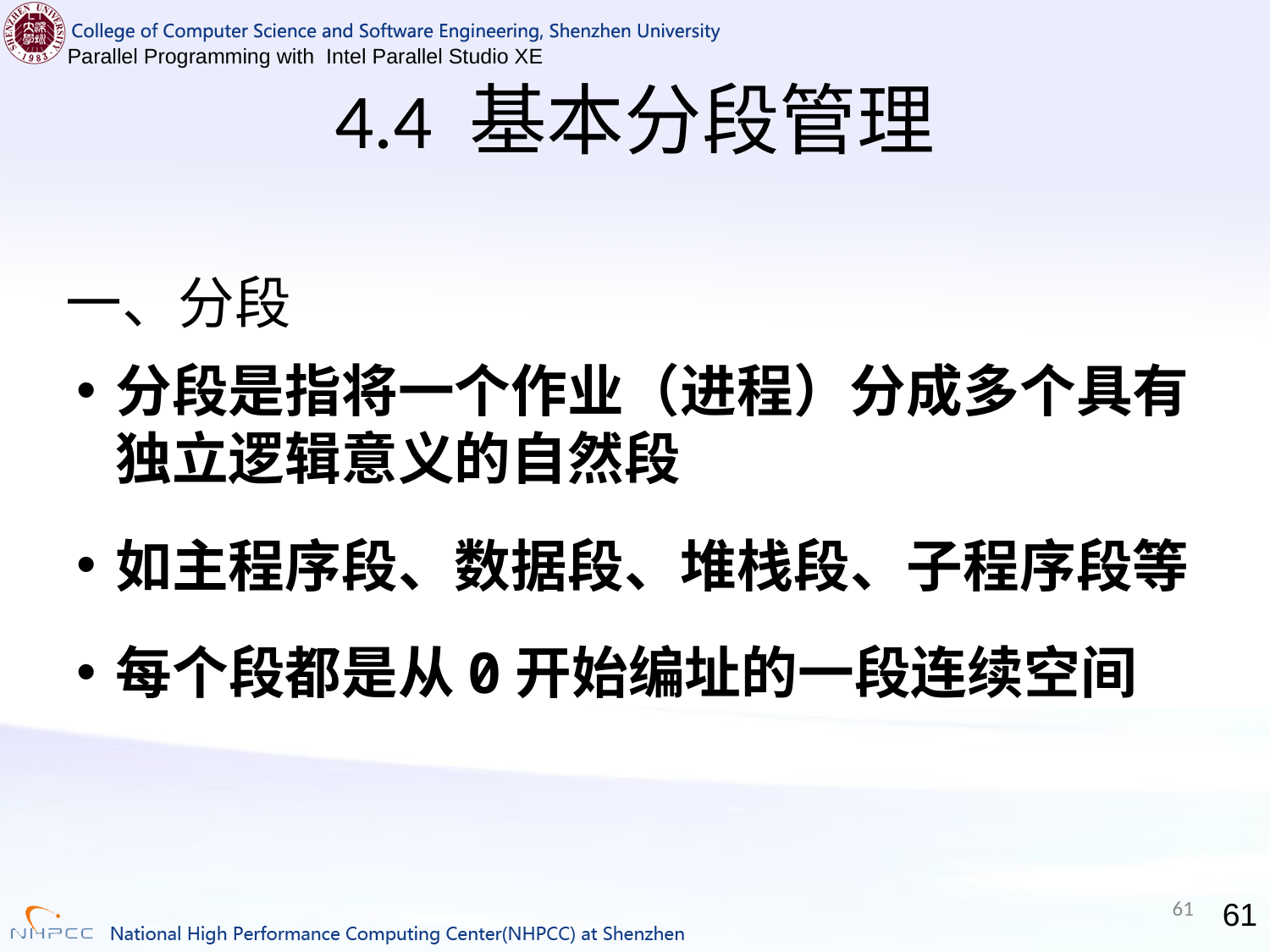

4.4 基本分段管理
# 一、分段
分段是指将一个作业（进程）分成多个具有独立逻辑意义的自然段
如主程序段、数据段、堆栈段、子程序段等
每个段都是从0开始编址的一段连续空间
61
61